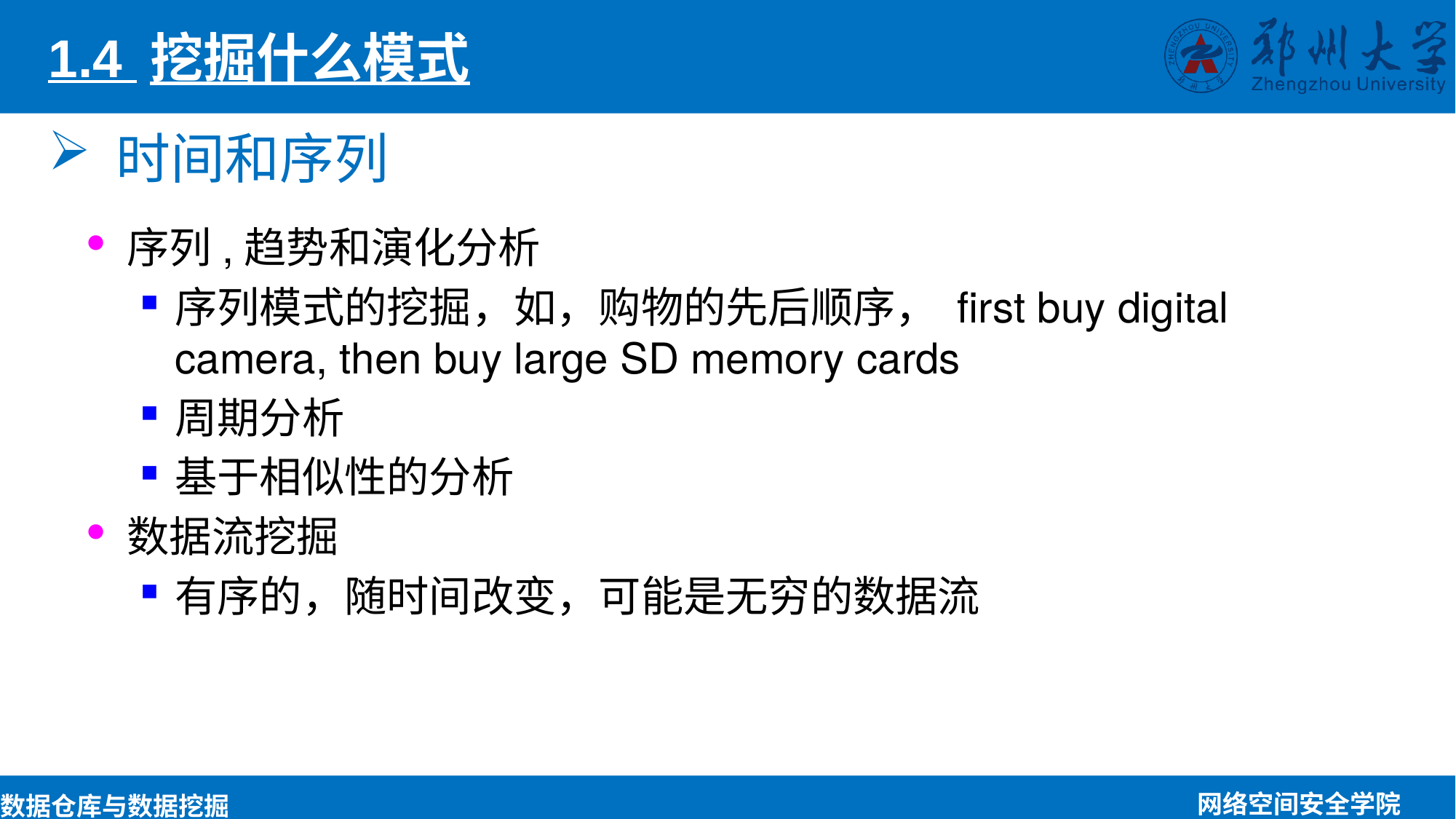

1.4 挖掘什么模式
时间和序列
序列,趋势和演化分析
序列模式的挖掘，如，购物的先后顺序， first buy digital camera, then buy large SD memory cards
周期分析
基于相似性的分析
数据流挖掘
有序的，随时间改变，可能是无穷的数据流